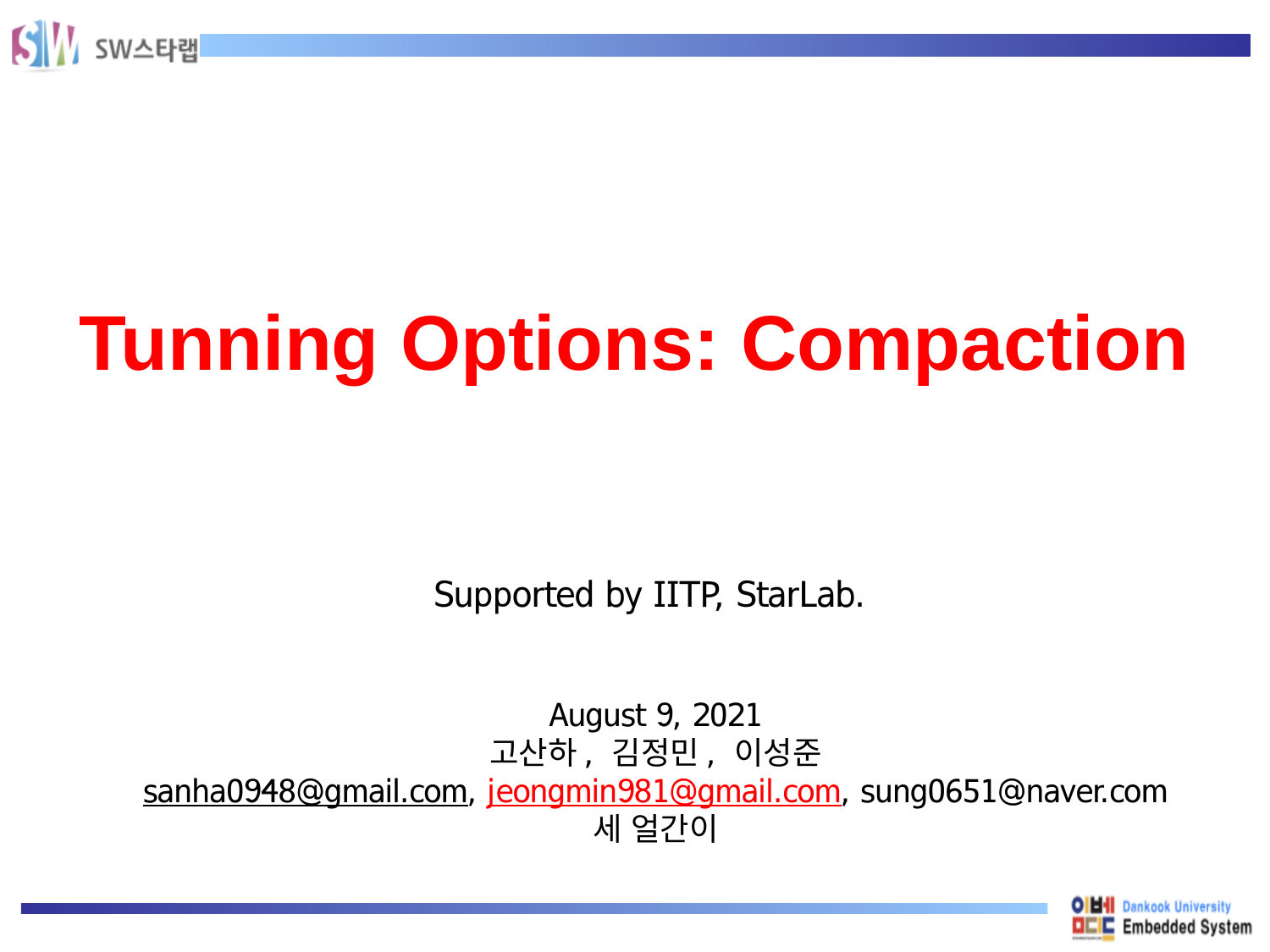

# Tunning Options: Compaction
Supported by IITP, StarLab.

August 9, 2021
고산하, 김정민, 이성준
sanha0948@gmail.com, jeongmin981@gmail.com, sung0651@naver.com
세 얼간이